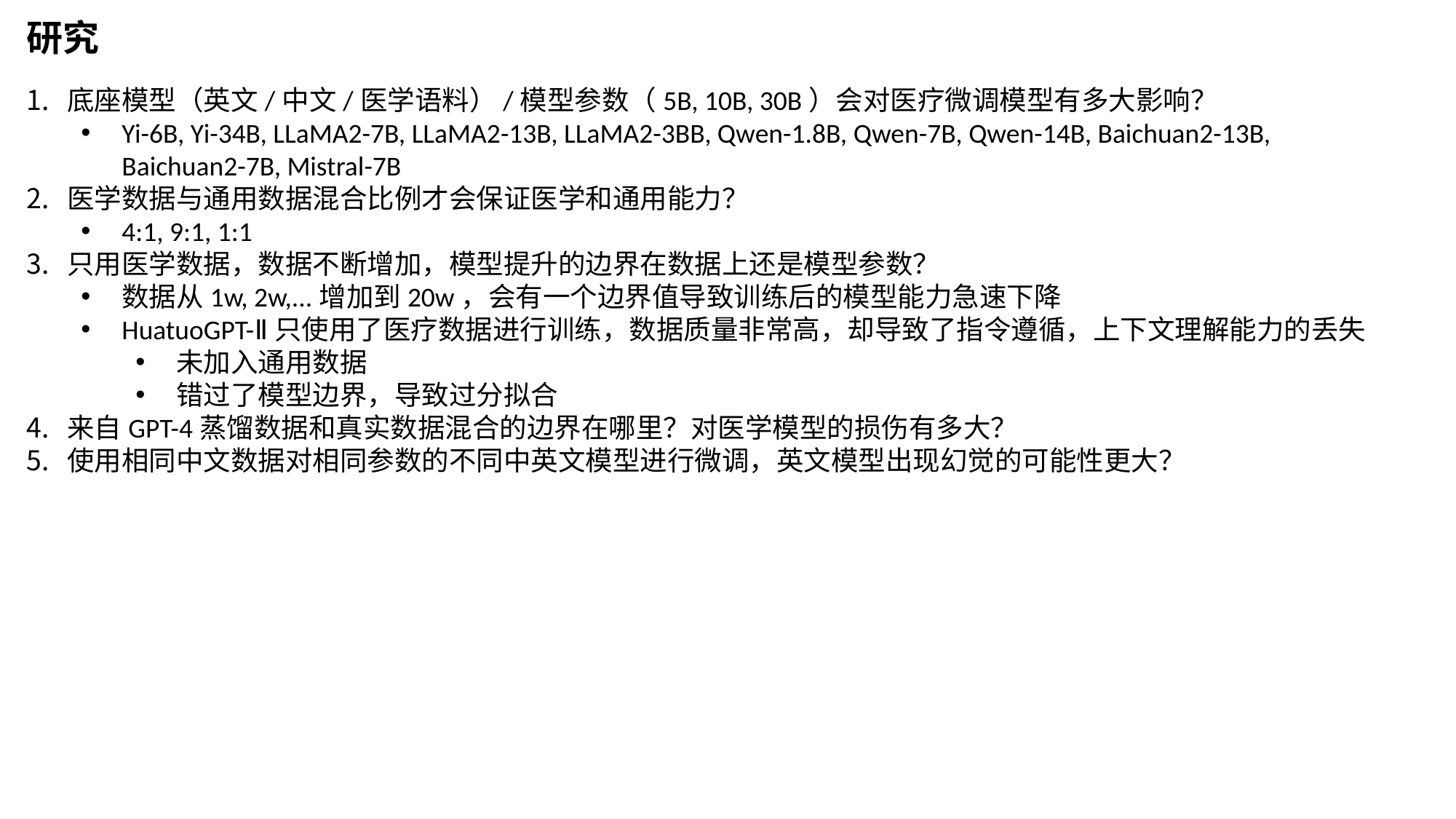

研究
底座模型（英文/中文/医学语料）/模型参数（5B, 10B, 30B）会对医疗微调模型有多大影响？
Yi-6B, Yi-34B, LLaMA2-7B, LLaMA2-13B, LLaMA2-3BB, Qwen-1.8B, Qwen-7B, Qwen-14B, Baichuan2-13B, Baichuan2-7B, Mistral-7B
医学数据与通用数据混合比例才会保证医学和通用能力？
4:1, 9:1, 1:1
只用医学数据，数据不断增加，模型提升的边界在数据上还是模型参数？
数据从1w, 2w,...增加到20w，会有一个边界值导致训练后的模型能力急速下降
HuatuoGPT-Ⅱ只使用了医疗数据进行训练，数据质量非常高，却导致了指令遵循，上下文理解能力的丢失
未加入通用数据
错过了模型边界，导致过分拟合
来自GPT-4蒸馏数据和真实数据混合的边界在哪里？对医学模型的损伤有多大？
使用相同中文数据对相同参数的不同中英文模型进行微调，英文模型出现幻觉的可能性更大？